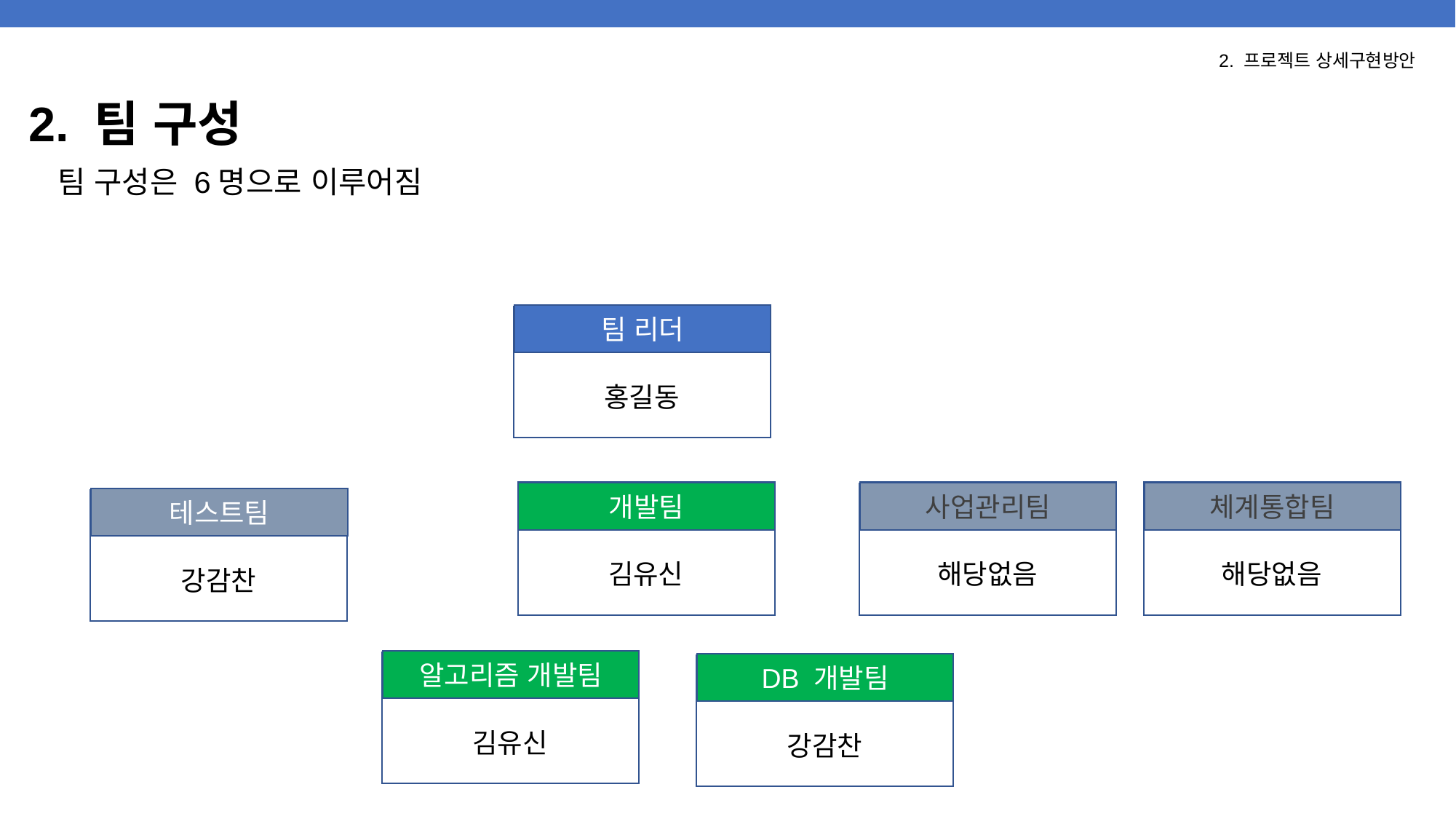

2. 프로젝트 상세구현방안
# 2. 팀 구성
팀 구성은 6명으로 이루어짐
팀 리더

홍길동
개발팀

김유신
사업관리팀

해당없음
체계통합팀

해당없음
테스트팀

강감찬
알고리즘 개발팀

김유신
DB 개발팀

강감찬